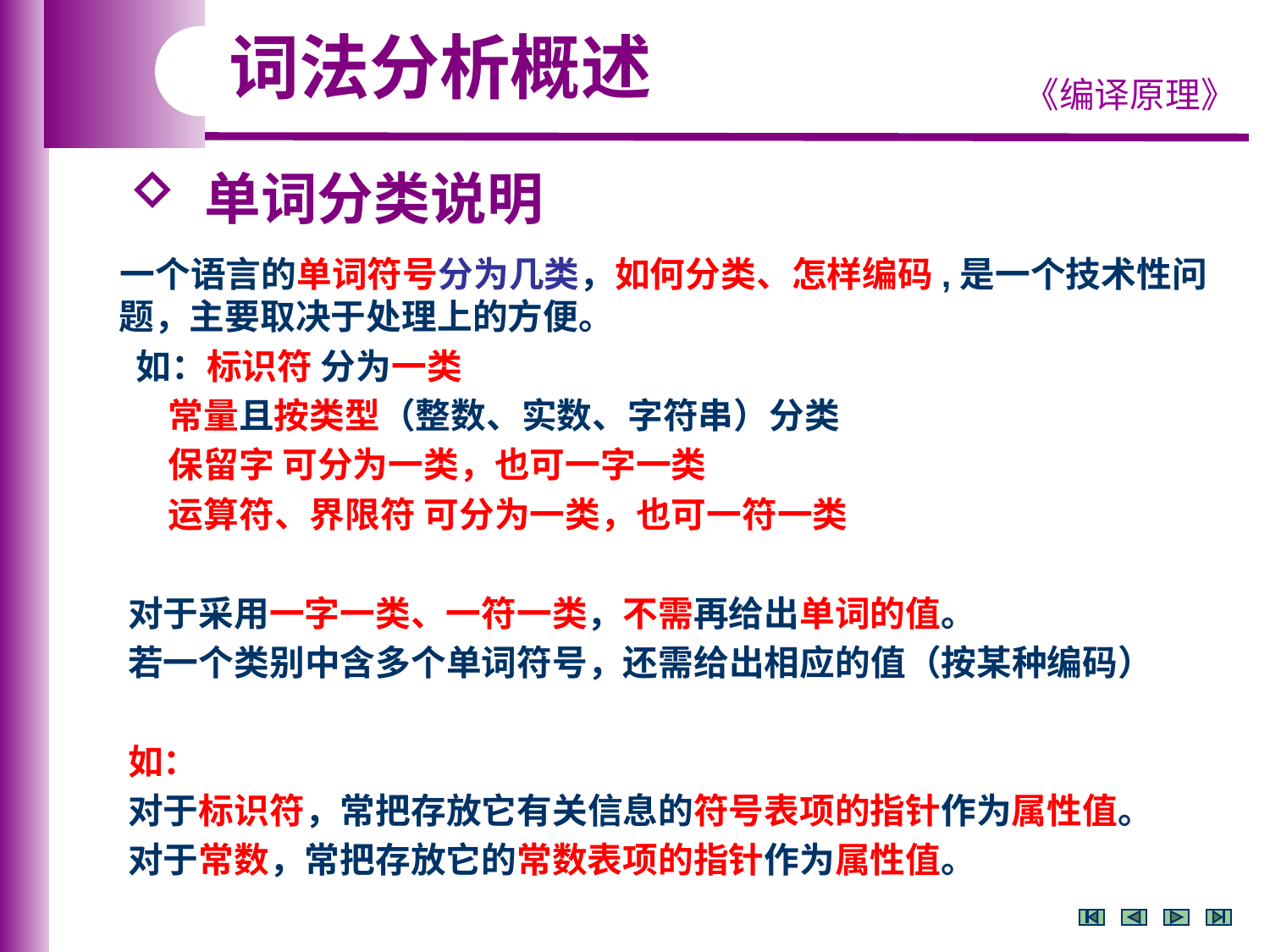

词法分析概述
 单词分类说明
     一个语言的单词符号分为几类，如何分类、怎样编码,是一个技术性问题，主要取决于处理上的方便。
       如：标识符 分为一类
           常量且按类型（整数、实数、字符串）分类
           保留字 可分为一类，也可一字一类
           运算符、界限符 可分为一类，也可一符一类

      对于采用一字一类、一符一类，不需再给出单词的值。
      若一个类别中含多个单词符号，还需给出相应的值（按某种编码）

      如：
      对于标识符，常把存放它有关信息的符号表项的指针作为属性值。
      对于常数，常把存放它的常数表项的指针作为属性值。